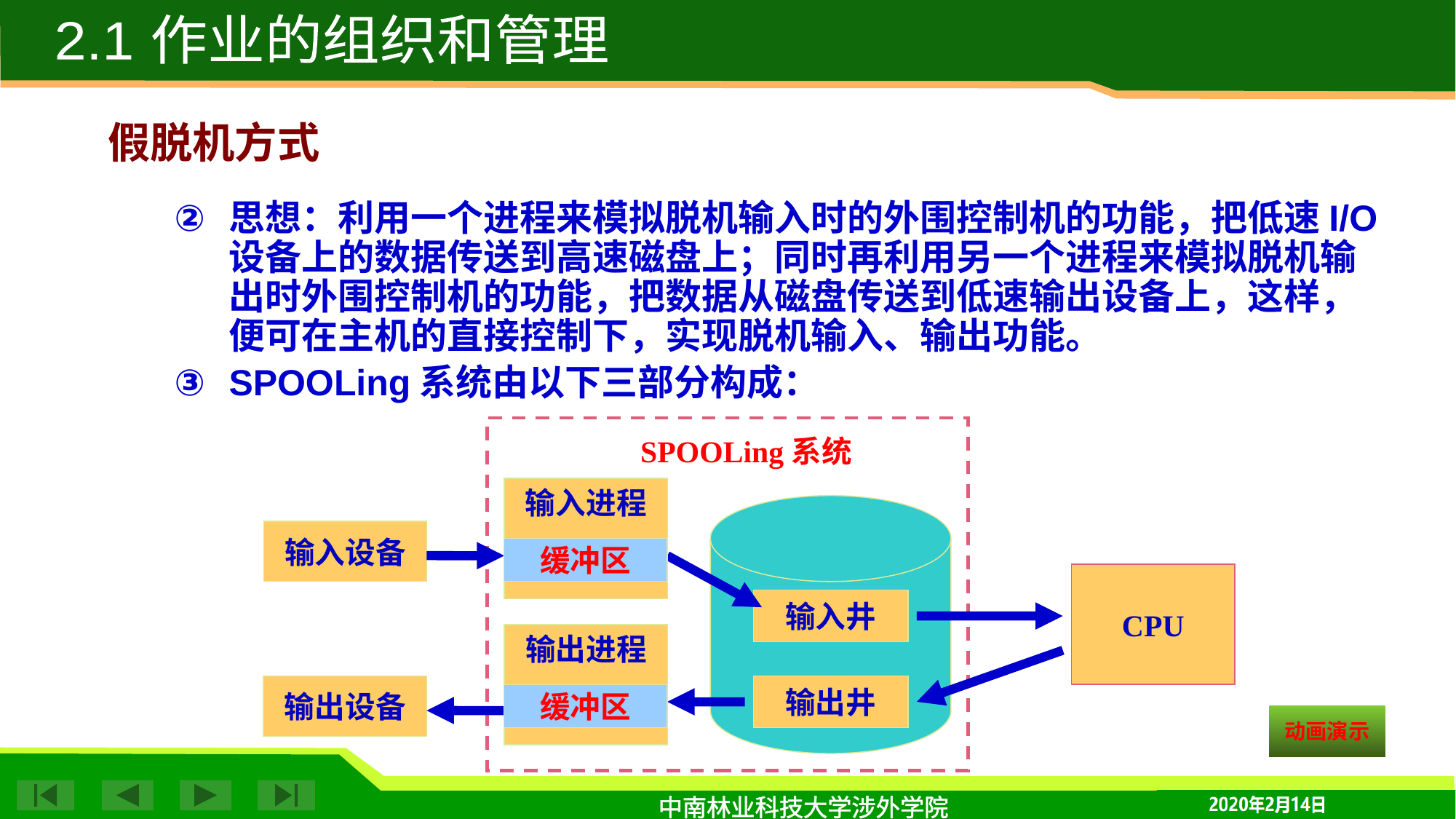

2.1 作业的组织和管理
假脱机方式
思想：利用一个进程来模拟脱机输入时的外围控制机的功能，把低速I/O设备上的数据传送到高速磁盘上；同时再利用另一个进程来模拟脱机输出时外围控制机的功能，把数据从磁盘传送到低速输出设备上，这样，便可在主机的直接控制下，实现脱机输入、输出功能。
SPOOLing系统由以下三部分构成：

SPOOLing系统
输入进程

输出进程

输入设备
缓冲区

CPU
输入井

缓冲区

输出井
输出设备
动画演示